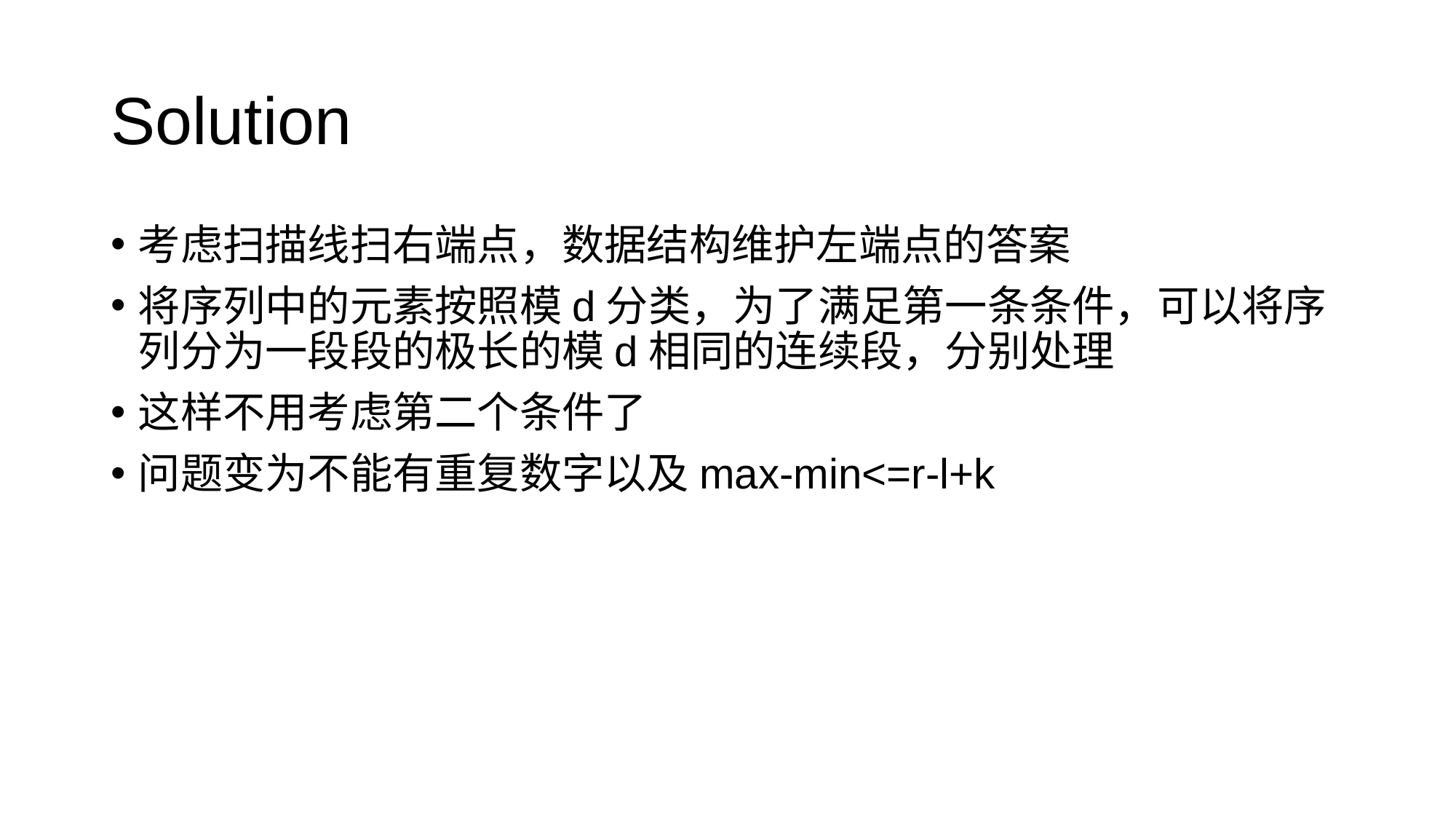

# Solution
考虑扫描线扫右端点，数据结构维护左端点的答案
将序列中的元素按照模d分类，为了满足第一条条件，可以将序列分为一段段的极长的模d相同的连续段，分别处理
这样不用考虑第二个条件了
问题变为不能有重复数字以及max-min<=r-l+k